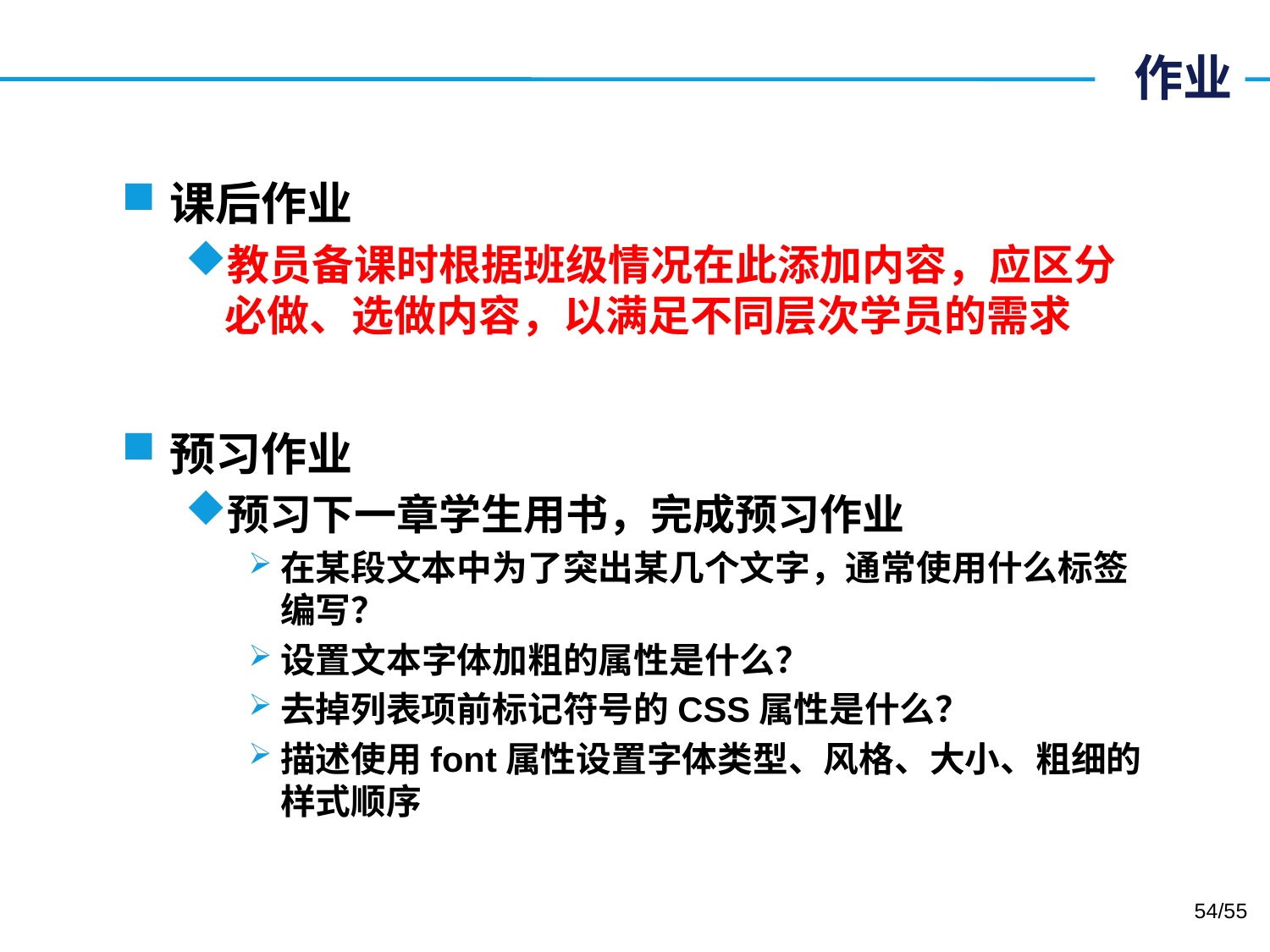

# 作业
课后作业
教员备课时根据班级情况在此添加内容，应区分必做、选做内容，以满足不同层次学员的需求

预习作业
预习下一章学生用书，完成预习作业
在某段文本中为了突出某几个文字，通常使用什么标签编写？
设置文本字体加粗的属性是什么？
去掉列表项前标记符号的CSS属性是什么？
描述使用font属性设置字体类型、风格、大小、粗细的样式顺序

54/55